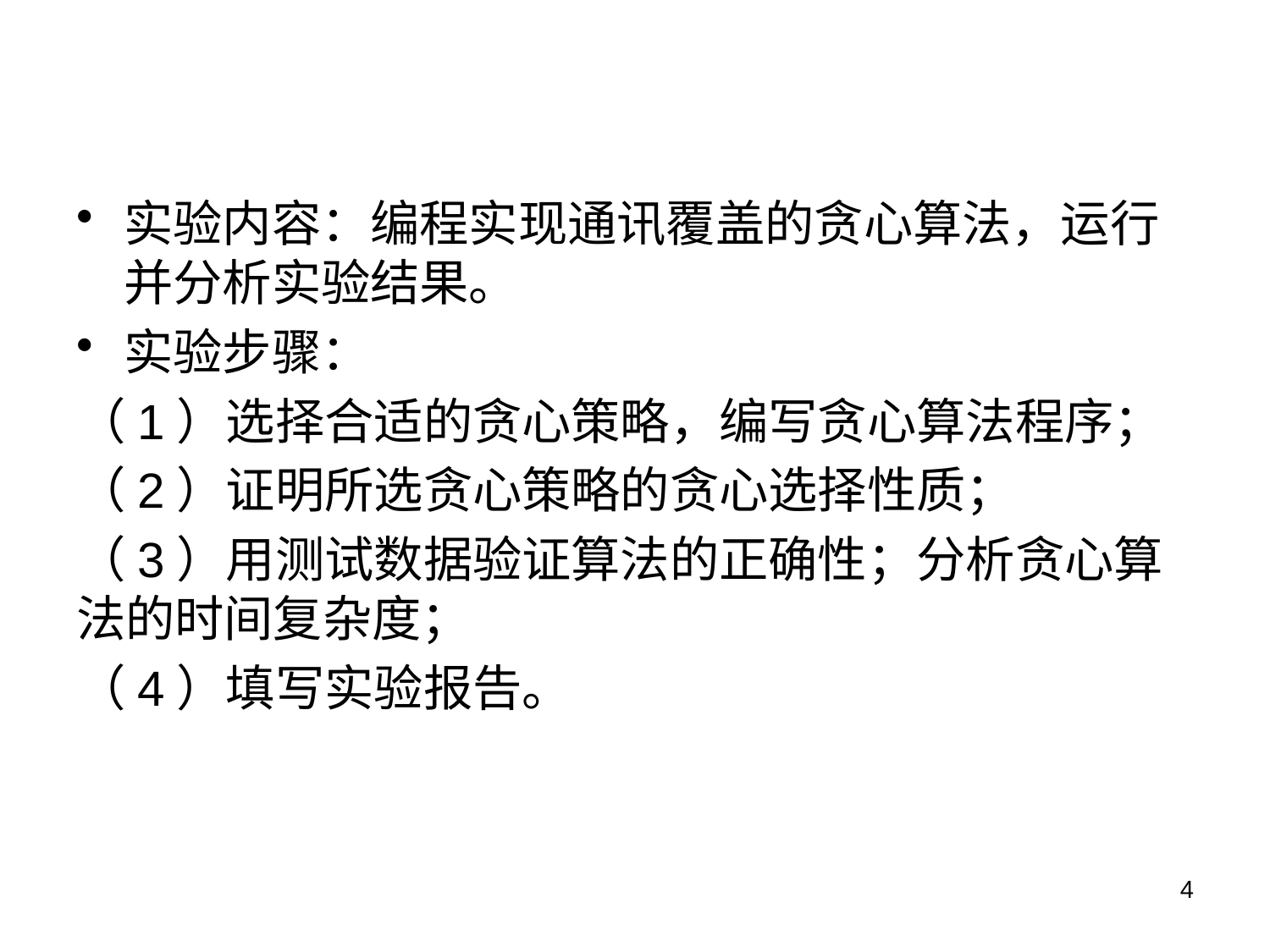

#
实验内容：编程实现通讯覆盖的贪心算法，运行并分析实验结果。
实验步骤：
（1）选择合适的贪心策略，编写贪心算法程序；
（2）证明所选贪心策略的贪心选择性质；
（3）用测试数据验证算法的正确性；分析贪心算法的时间复杂度；
（4）填写实验报告。
4